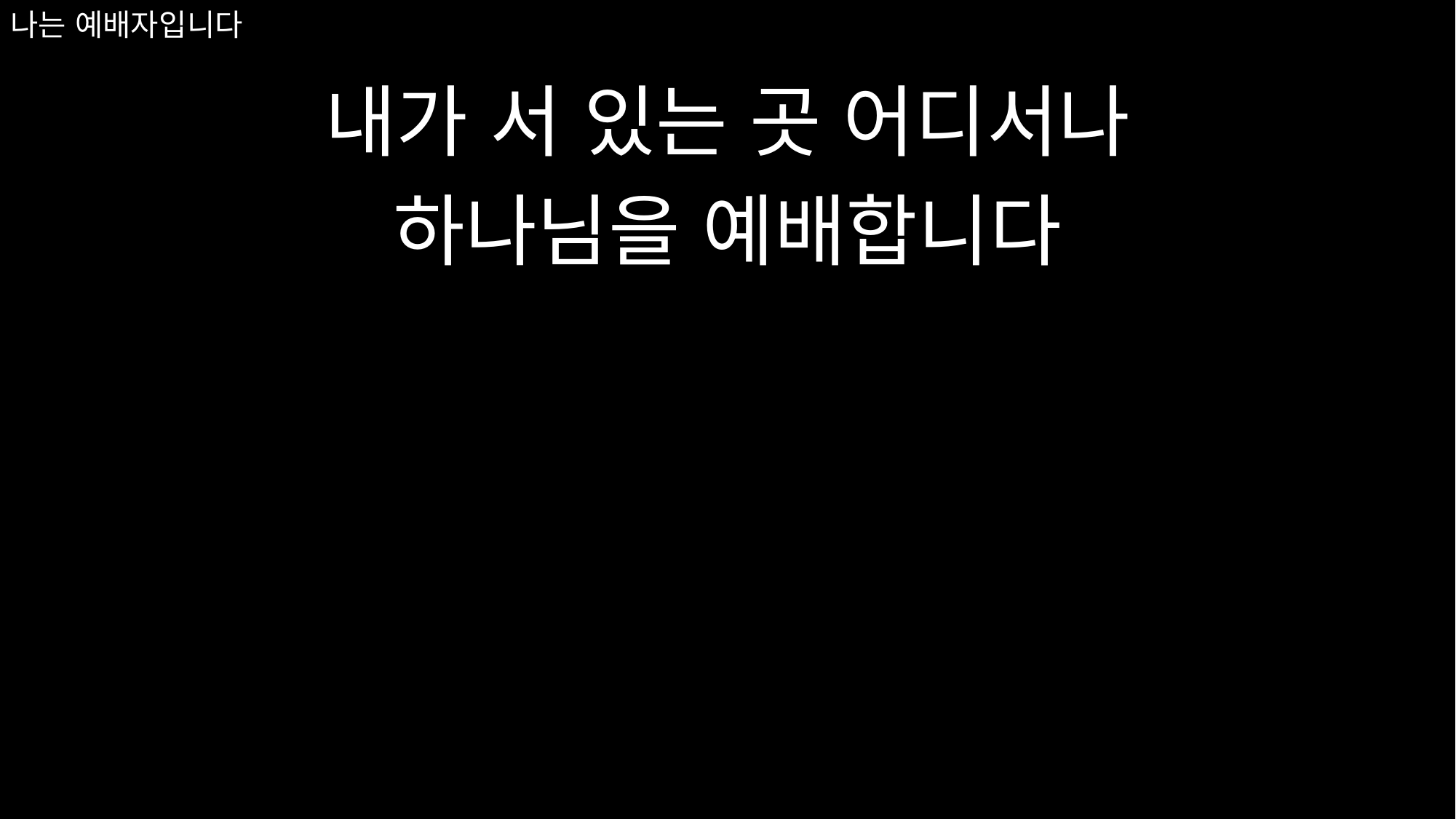

내가 서 있는 곳 어디서나
하나님을 예배합니다

# 나는 예배자입니다